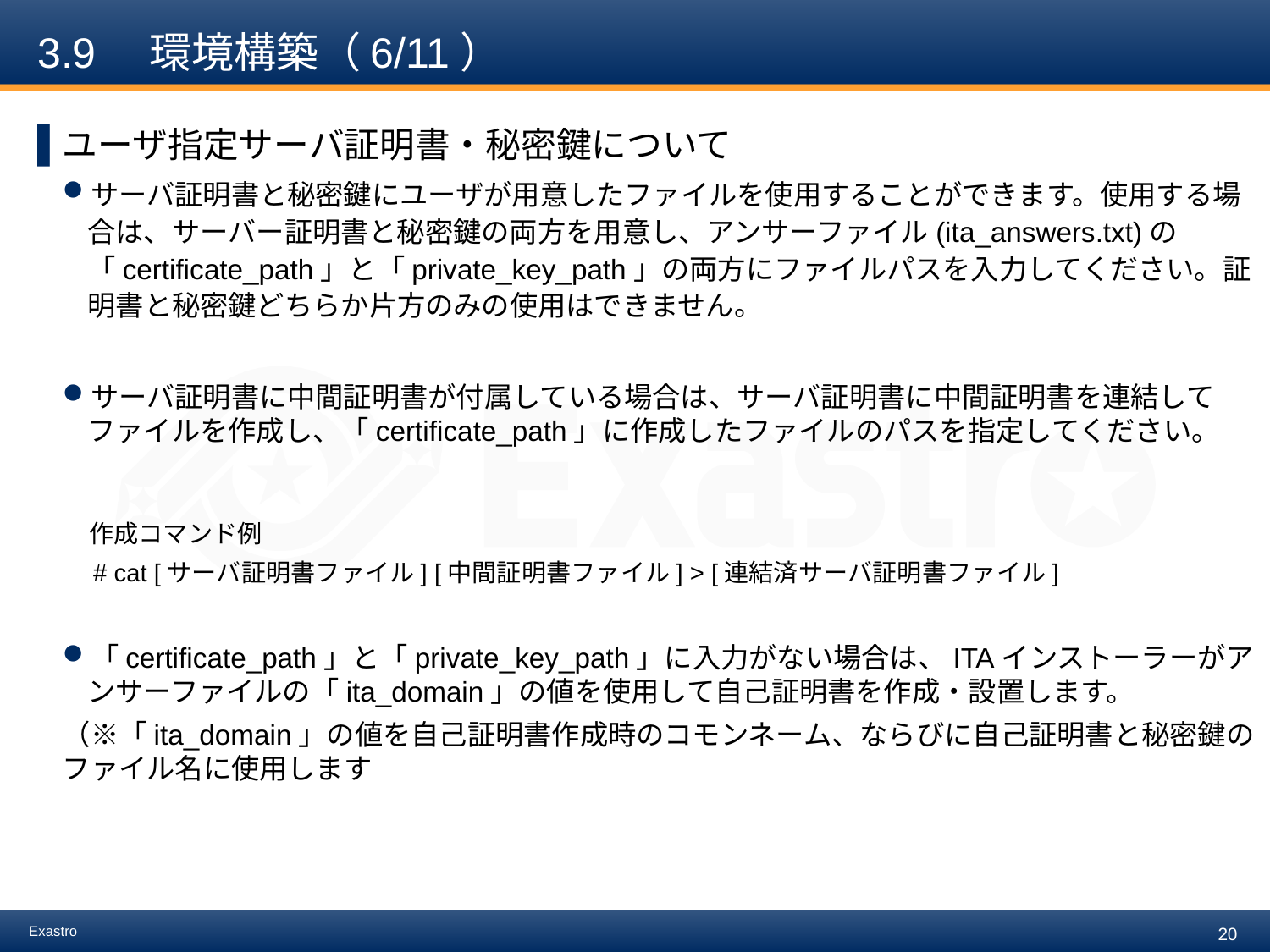

# 3.9　環境構築（6/11）
ユーザ指定サーバ証明書・秘密鍵について
サーバ証明書と秘密鍵にユーザが用意したファイルを使用することができます。使用する場合は、サーバー証明書と秘密鍵の両方を用意し、アンサーファイル(ita_answers.txt)の 「certificate_path」と「private_key_path」の両方にファイルパスを入力してください。証明書と秘密鍵どちらか片方のみの使用はできません。

サーバ証明書に中間証明書が付属している場合は、サーバ証明書に中間証明書を連結してファイルを作成し、「certificate_path」に作成したファイルのパスを指定してください。

　作成コマンド例
　# cat [サーバ証明書ファイル] [中間証明書ファイル] > [連結済サーバ証明書ファイル]

「certificate_path」と「private_key_path」に入力がない場合は、ITAインストーラーがアンサーファイルの「ita_domain」の値を使用して自己証明書を作成・設置します。
（※「ita_domain」の値を自己証明書作成時のコモンネーム、ならびに自己証明書と秘密鍵のファイル名に使用します